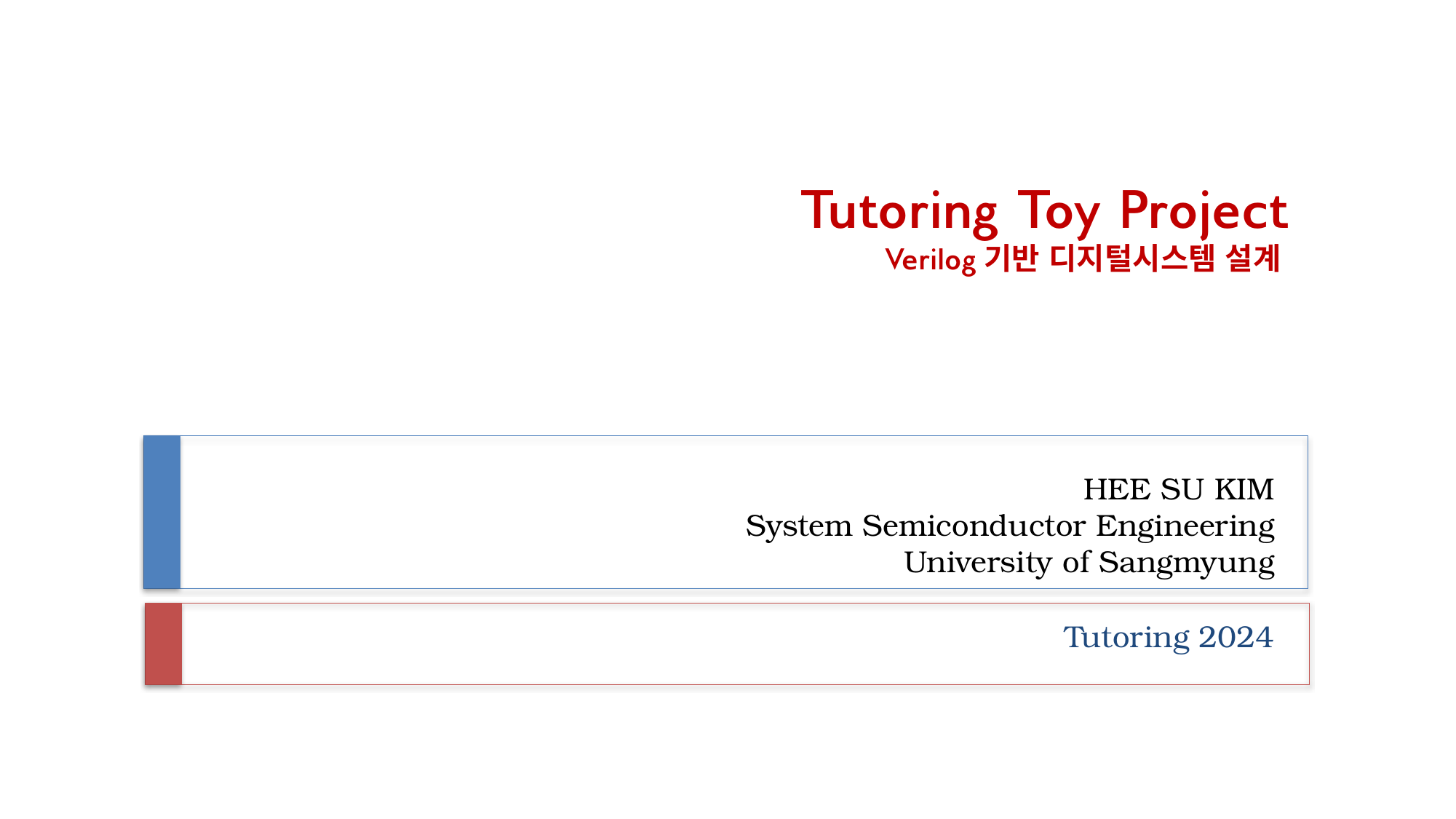

Tutoring Toy Project
Verilog기반 디지털시스템 설계
# HEE SU KIM System Semiconductor Engineering University of Sangmyung
Tutoring 2024